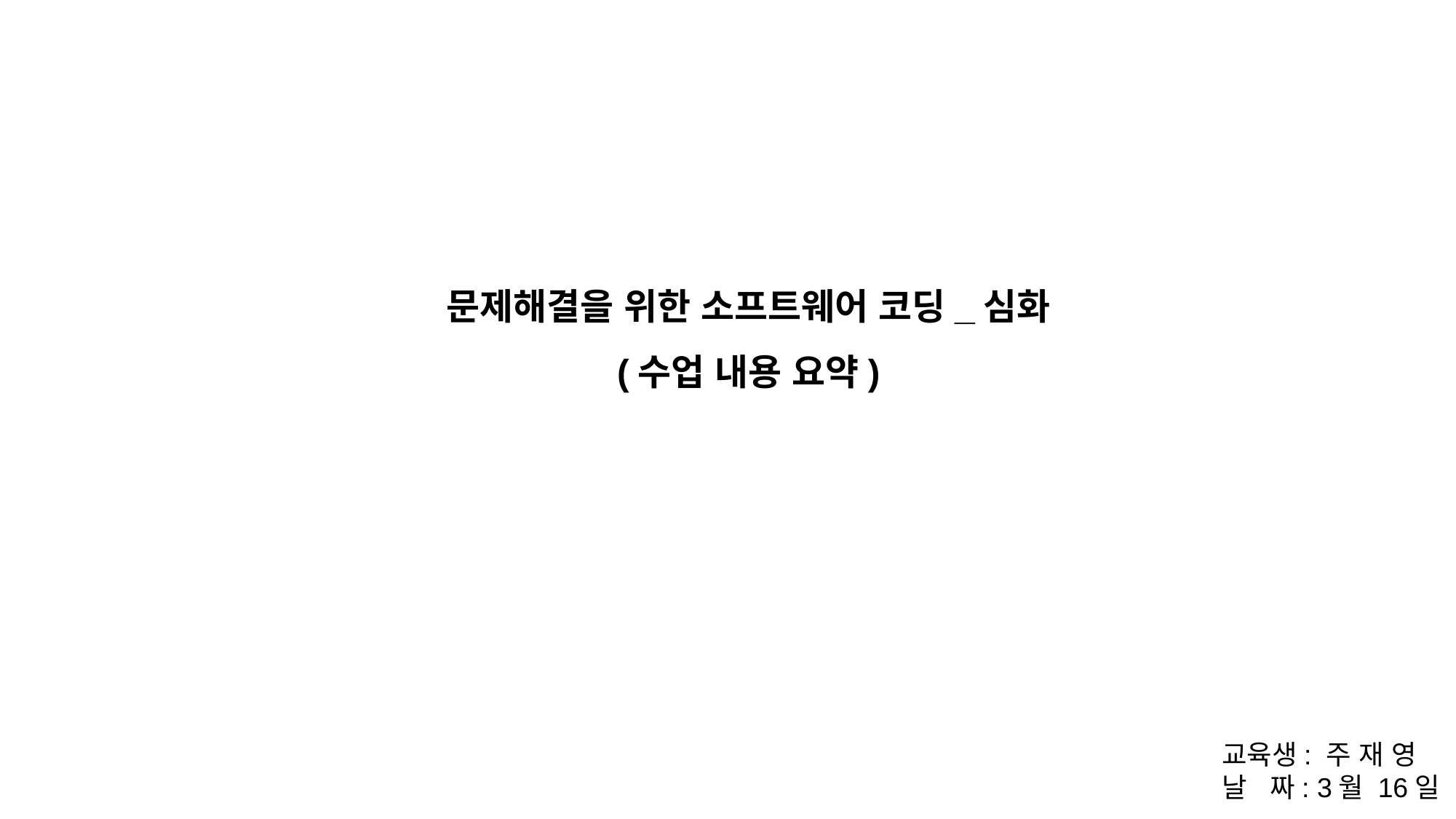

문제해결을 위한 소프트웨어 코딩_심화
(수업 내용 요약)
교육생: 주 재 영
날   짜: 3월 16일